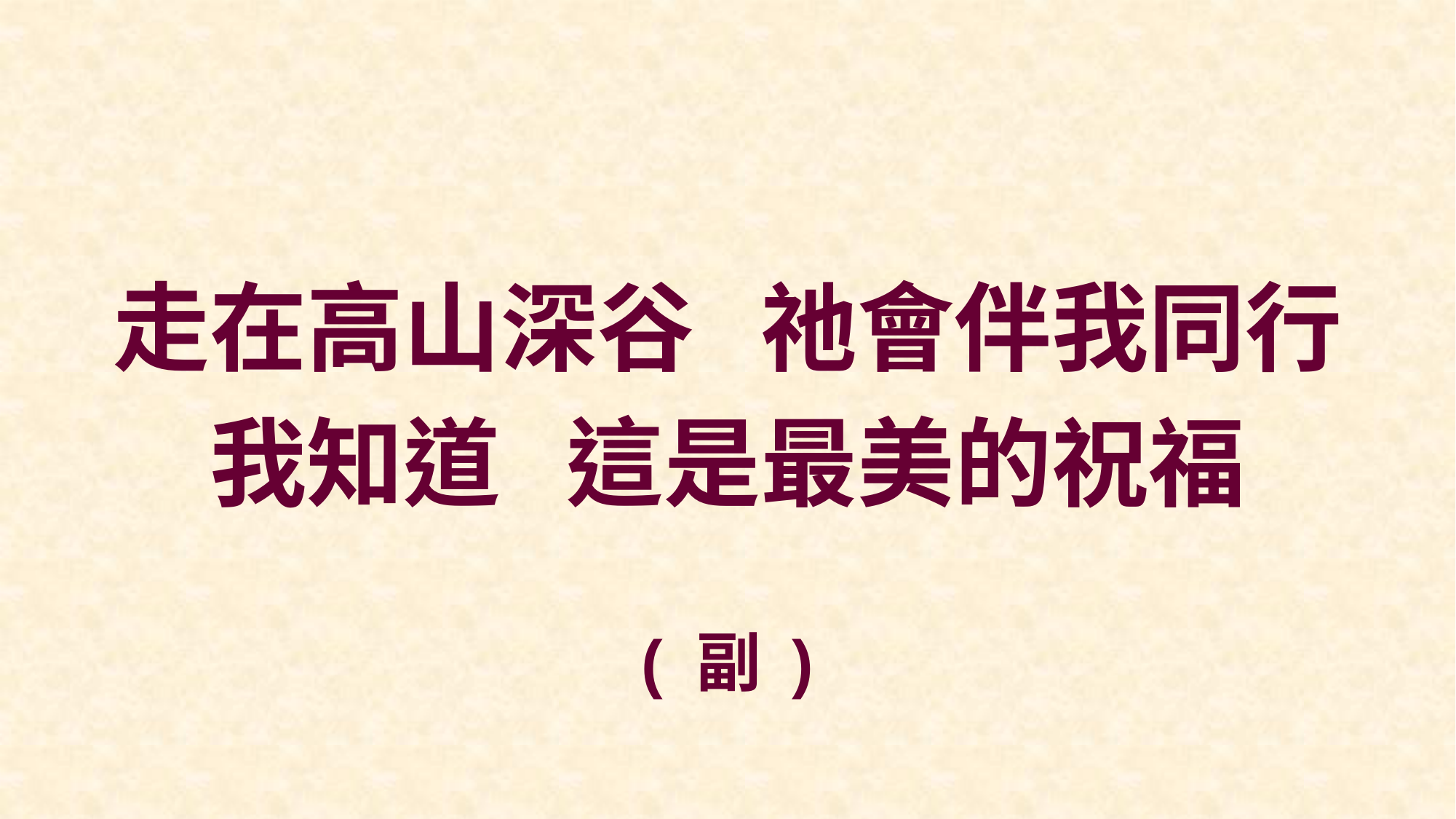

走在高山深谷   祂會伴我同行
我知道   這是最美的祝福
( 副 )